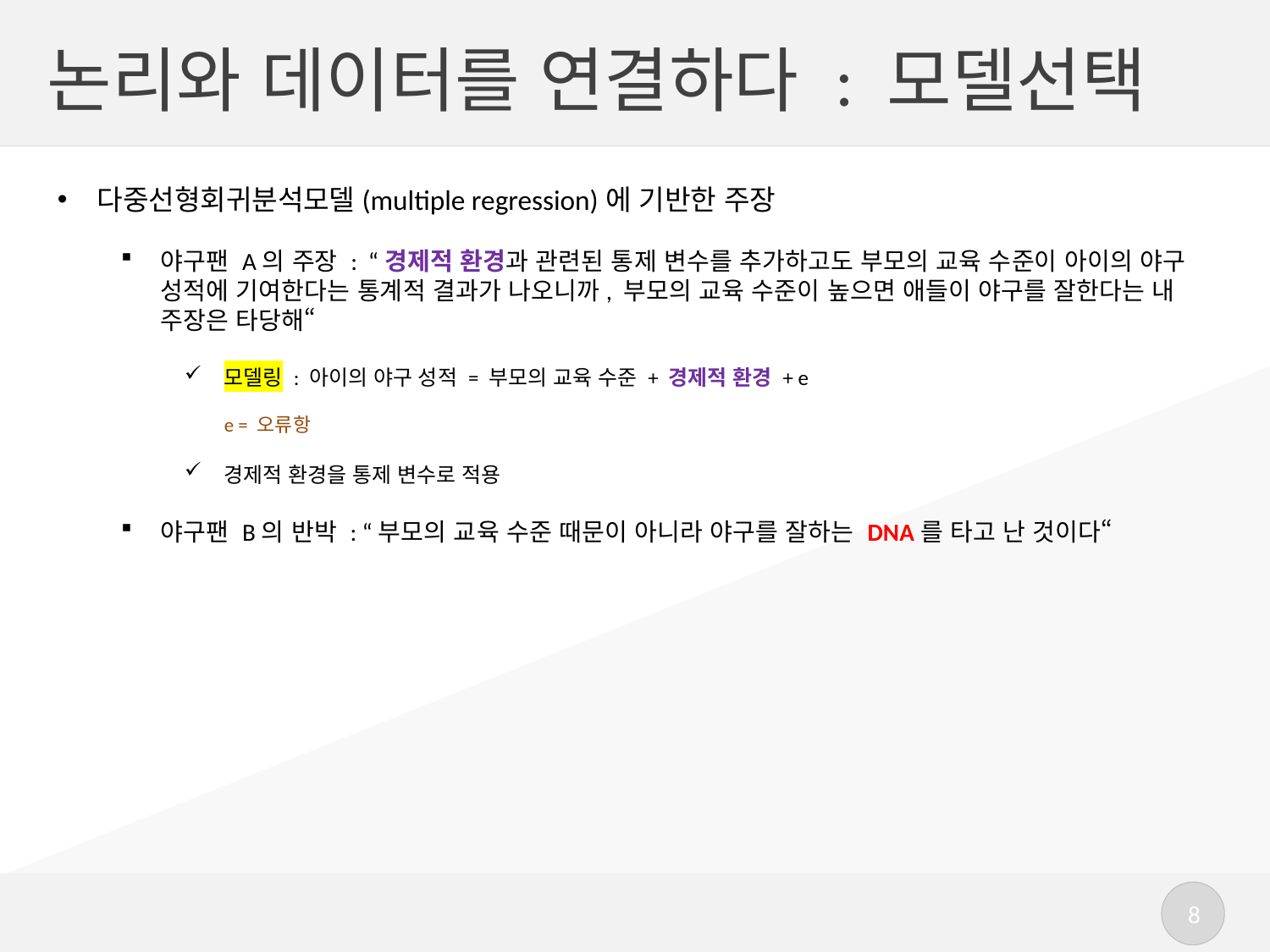

# 논리와 데이터를 연결하다 : 모델선택
다중선형회귀분석모델(multiple regression)에 기반한 주장

야구팬 A의 주장 :  “경제적 환경과 관련된 통제 변수를 추가하고도 부모의 교육 수준이 아이의 야구 성적에 기여한다는 통계적 결과가 나오니까, 부모의 교육 수준이 높으면 애들이 야구를 잘한다는 내 주장은 타당해“

모델링 : 아이의 야구 성적 = 부모의 교육 수준 + 경제적 환경 + e
e = 오류항

경제적 환경을 통제 변수로 적용

야구팬 B의 반박 : “부모의 교육 수준 때문이 아니라 야구를 잘하는 DNA를 타고 난 것이다“